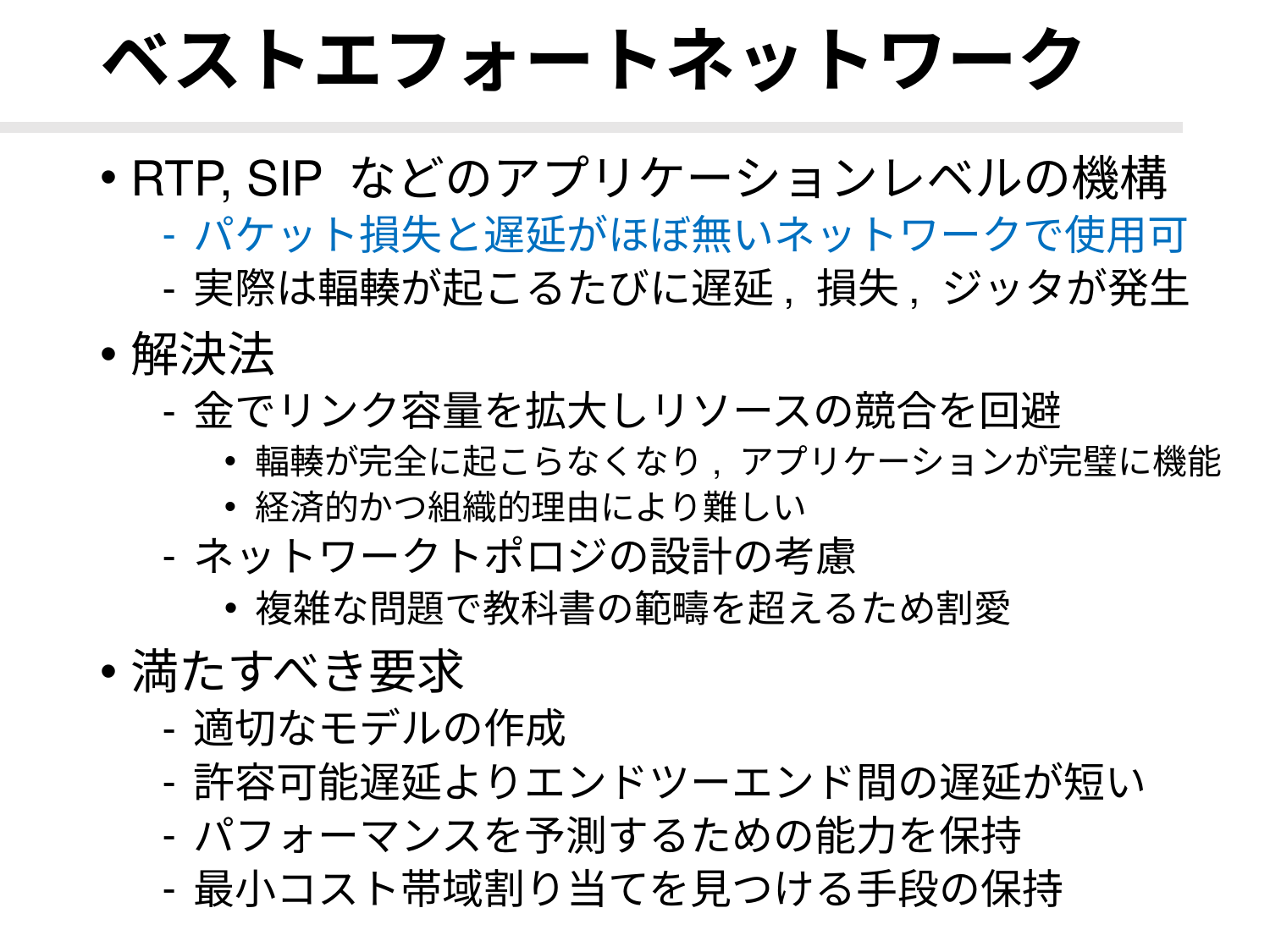

# ベストエフォートネットワーク
RTP, SIP などのアプリケーションレベルの機構
パケット損失と遅延がほぼ無いネットワークで使用可
実際は輻輳が起こるたびに遅延, 損失, ジッタが発生
解決法
金でリンク容量を拡大しリソースの競合を回避
輻輳が完全に起こらなくなり, アプリケーションが完璧に機能
経済的かつ組織的理由により難しい
ネットワークトポロジの設計の考慮
複雑な問題で教科書の範疇を超えるため割愛
満たすべき要求
適切なモデルの作成
許容可能遅延よりエンドツーエンド間の遅延が短い
パフォーマンスを予測するための能力を保持
最小コスト帯域割り当てを見つける手段の保持